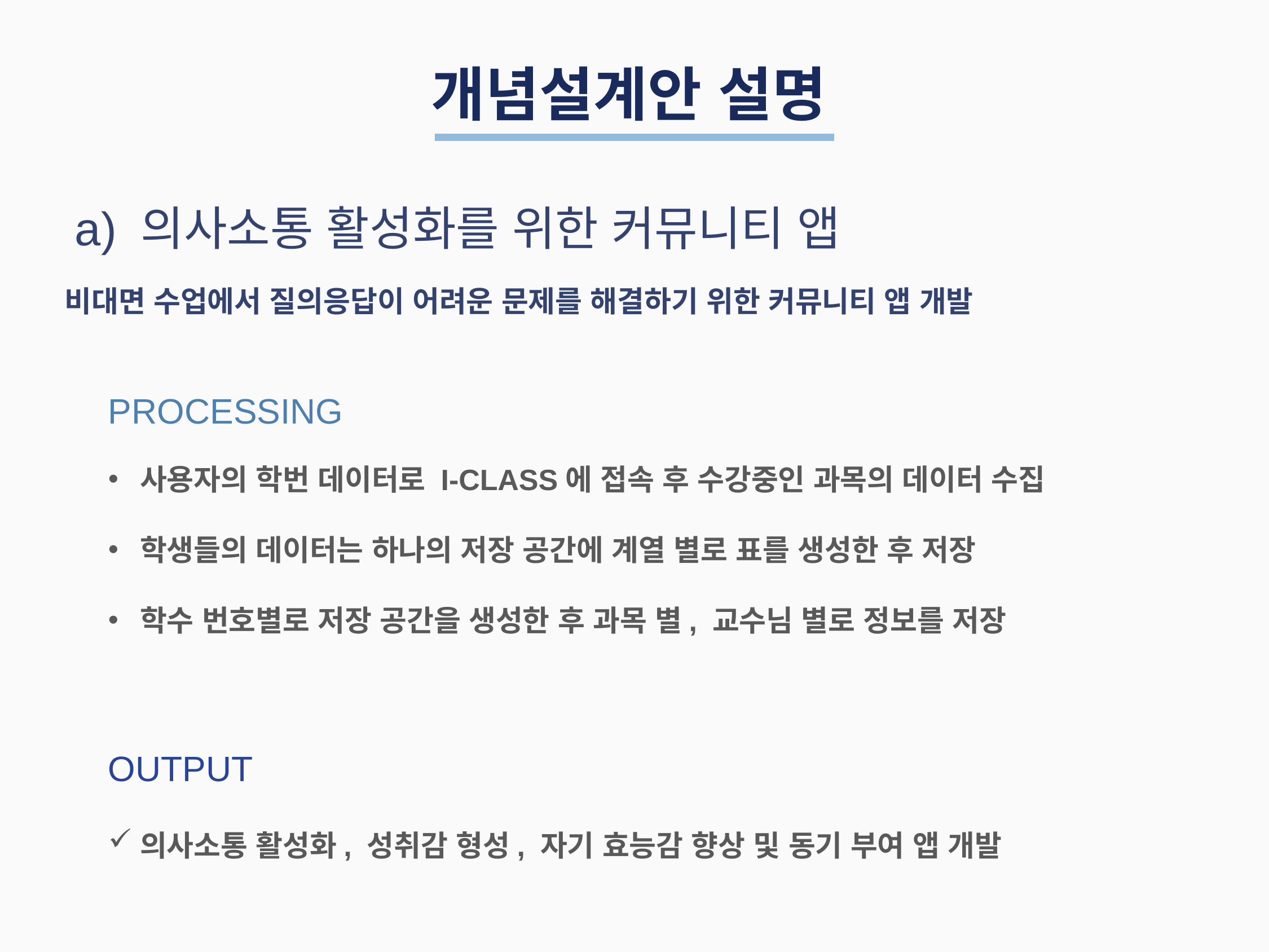

개념설계안 설명
a) 의사소통 활성화를 위한 커뮤니티 앱
비대면 수업에서 질의응답이 어려운 문제를 해결하기 위한 커뮤니티 앱 개발
PROCESSING
OUTPUT
의사소통 활성화, 성취감 형성, 자기 효능감 향상 및 동기 부여 앱 개발
사용자의 학번 데이터로 I-CLASS에 접속 후 수강중인 과목의 데이터 수집
학생들의 데이터는 하나의 저장 공간에 계열 별로 표를 생성한 후 저장
학수 번호별로 저장 공간을 생성한 후 과목 별, 교수님 별로 정보를 저장